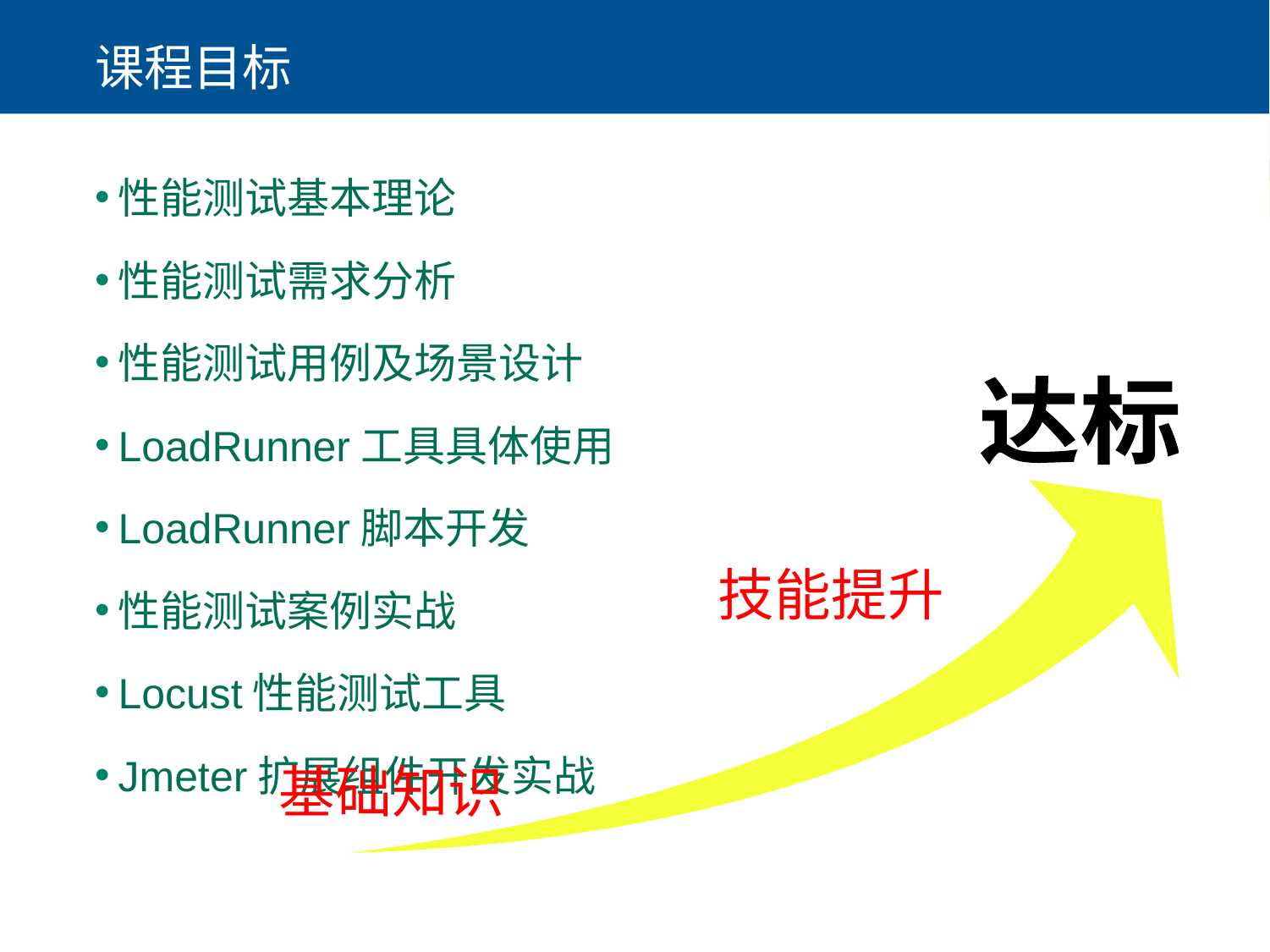

# 课程目标
性能测试基本理论
性能测试需求分析
性能测试用例及场景设计
LoadRunner工具具体使用
LoadRunner脚本开发
性能测试案例实战
Locust性能测试工具
Jmeter扩展组件开发实战

达标
技能提升
基础知识